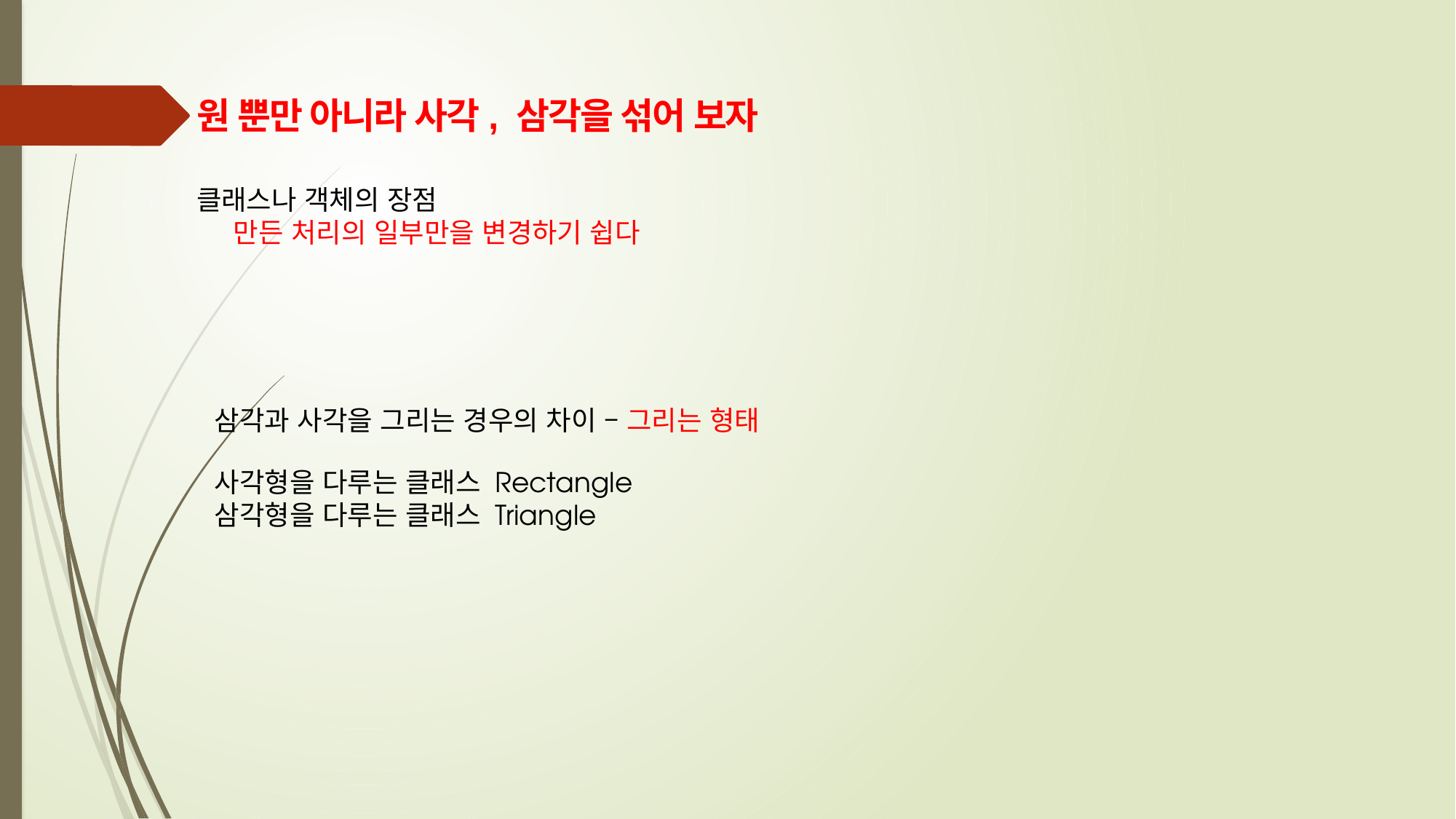

원 뿐만 아니라 사각, 삼각을 섞어 보자
클래스나 객체의 장점
    만든 처리의 일부만을 변경하기 쉽다
삼각과 사각을 그리는 경우의 차이 – 그리는 형태
사각형을 다루는 클래스 Rectangle
삼각형을 다루는 클래스 Triangle